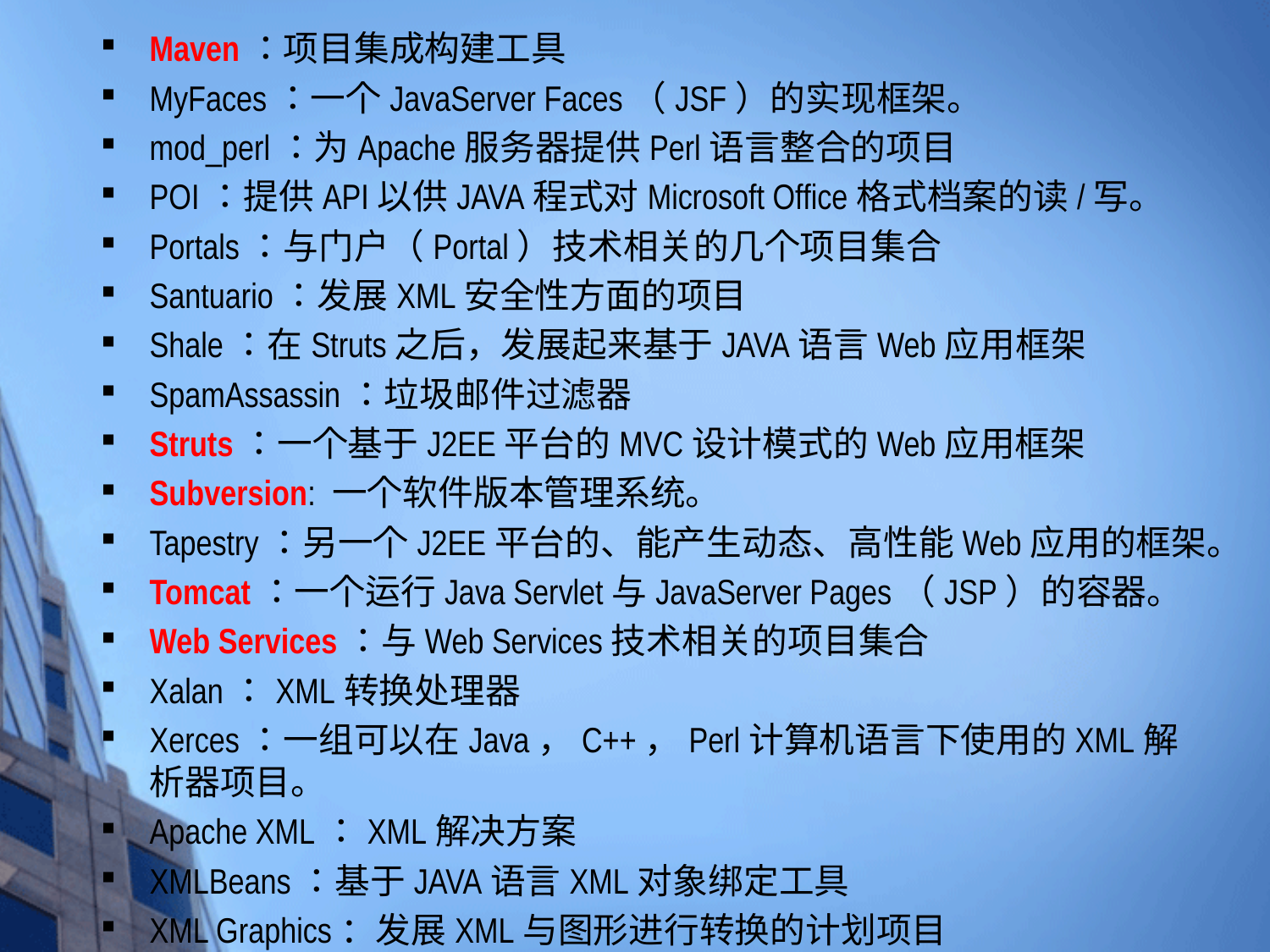

Maven：项目集成构建工具
MyFaces：一个JavaServer Faces（JSF）的实现框架。
mod_perl：为Apache服务器提供Perl语言整合的项目
POI：提供API以供JAVA程式对Microsoft Office格式档案的读/写。
Portals：与门户（Portal）技术相关的几个项目集合
Santuario：发展XML安全性方面的项目
Shale：在Struts之后，发展起来基于JAVA语言Web应用框架
SpamAssassin：垃圾邮件过滤器
Struts：一个基于J2EE平台的MVC设计模式的Web应用框架
Subversion: 一个软件版本管理系统。
Tapestry：另一个J2EE平台的、能产生动态、高性能Web应用的框架。
Tomcat：一个运行Java Servlet与JavaServer Pages（JSP）的容器。
Web Services：与Web Services技术相关的项目集合
Xalan：XML转换处理器
Xerces：一组可以在Java，C++，Perl计算机语言下使用的XML解析器项目。
Apache XML：XML解决方案
XMLBeans：基于JAVA语言XML对象绑定工具
XML Graphics：发展XML与图形进行转换的计划项目